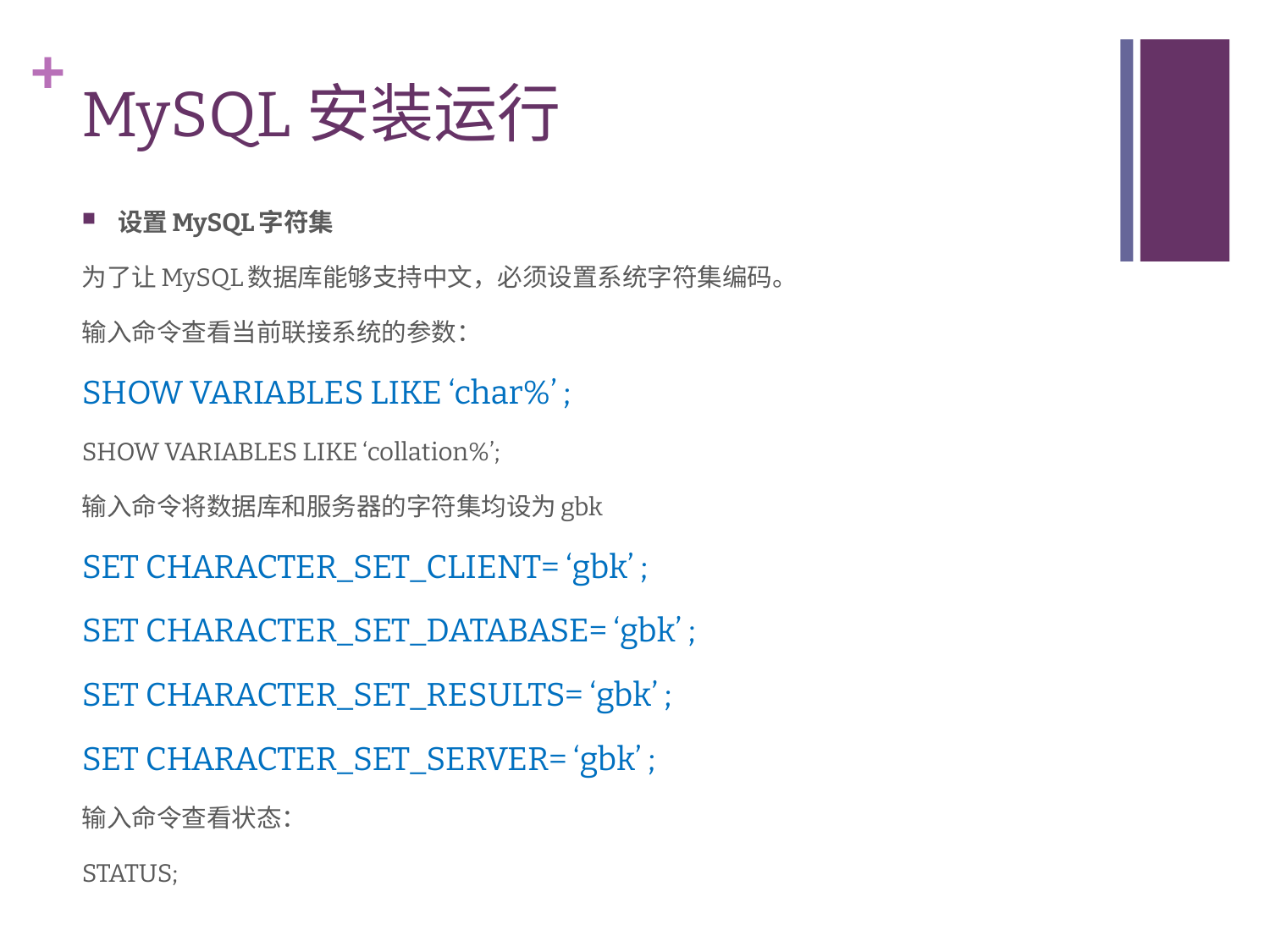

# MySQL安装运行
设置MySQL字符集
为了让MySQL数据库能够支持中文，必须设置系统字符集编码。
输入命令查看当前联接系统的参数：
SHOW VARIABLES LIKE ‘char%’ ;
SHOW VARIABLES LIKE ‘collation%’;
输入命令将数据库和服务器的字符集均设为gbk
SET CHARACTER_SET_CLIENT= ‘gbk’ ;
SET CHARACTER_SET_DATABASE= ‘gbk’ ;
SET CHARACTER_SET_RESULTS= ‘gbk’ ;
SET CHARACTER_SET_SERVER= ‘gbk’ ;
输入命令查看状态：
STATUS;